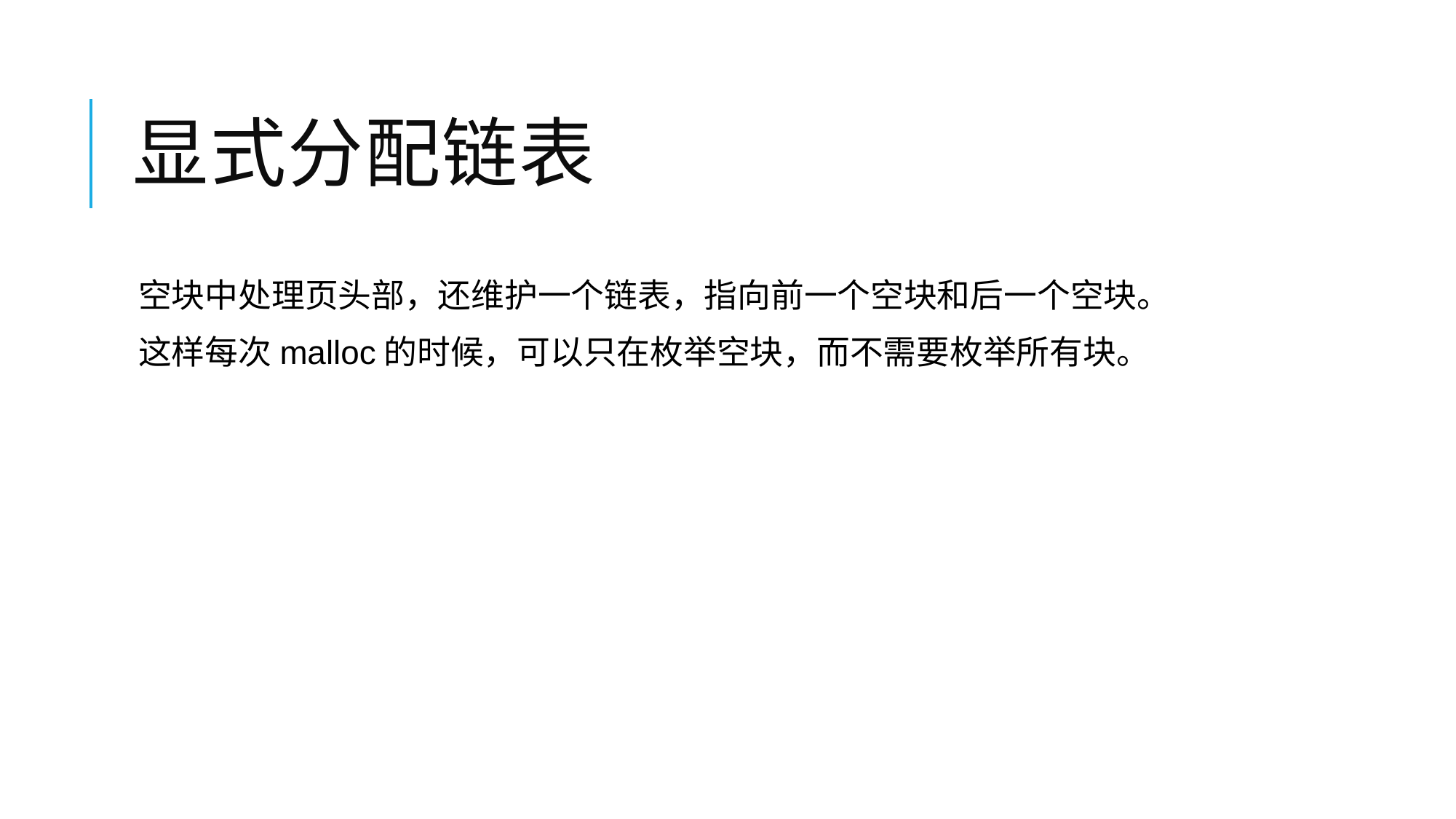

# 显式分配链表
空块中处理页头部，还维护一个链表，指向前一个空块和后一个空块。
这样每次malloc的时候，可以只在枚举空块，而不需要枚举所有块。